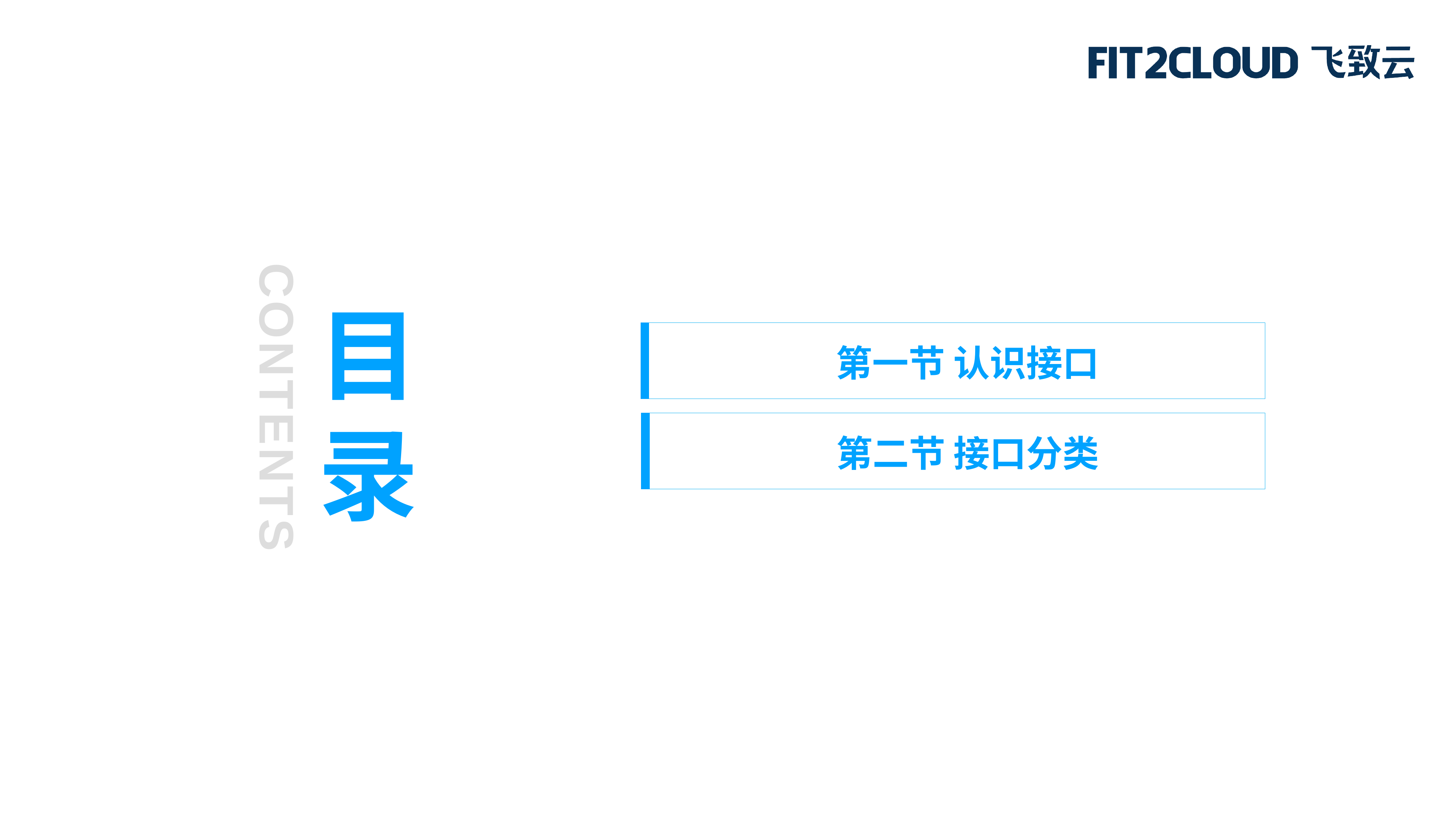

目
录

第一节 认识接口

CONTENTS
第二节 接口分类